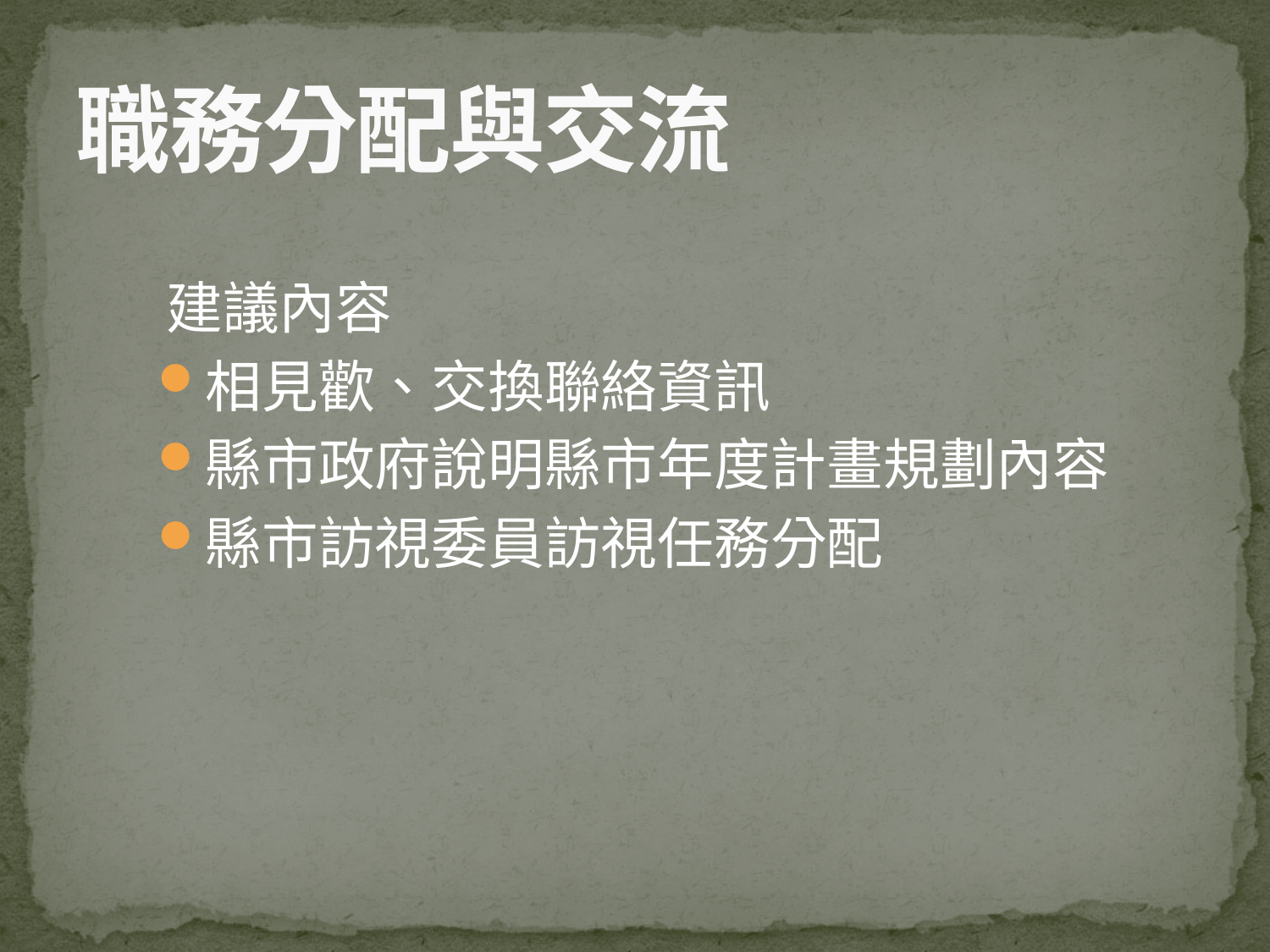

# 職務分配與交流
建議內容
相見歡、交換聯絡資訊
縣市政府說明縣市年度計畫規劃內容
縣市訪視委員訪視任務分配